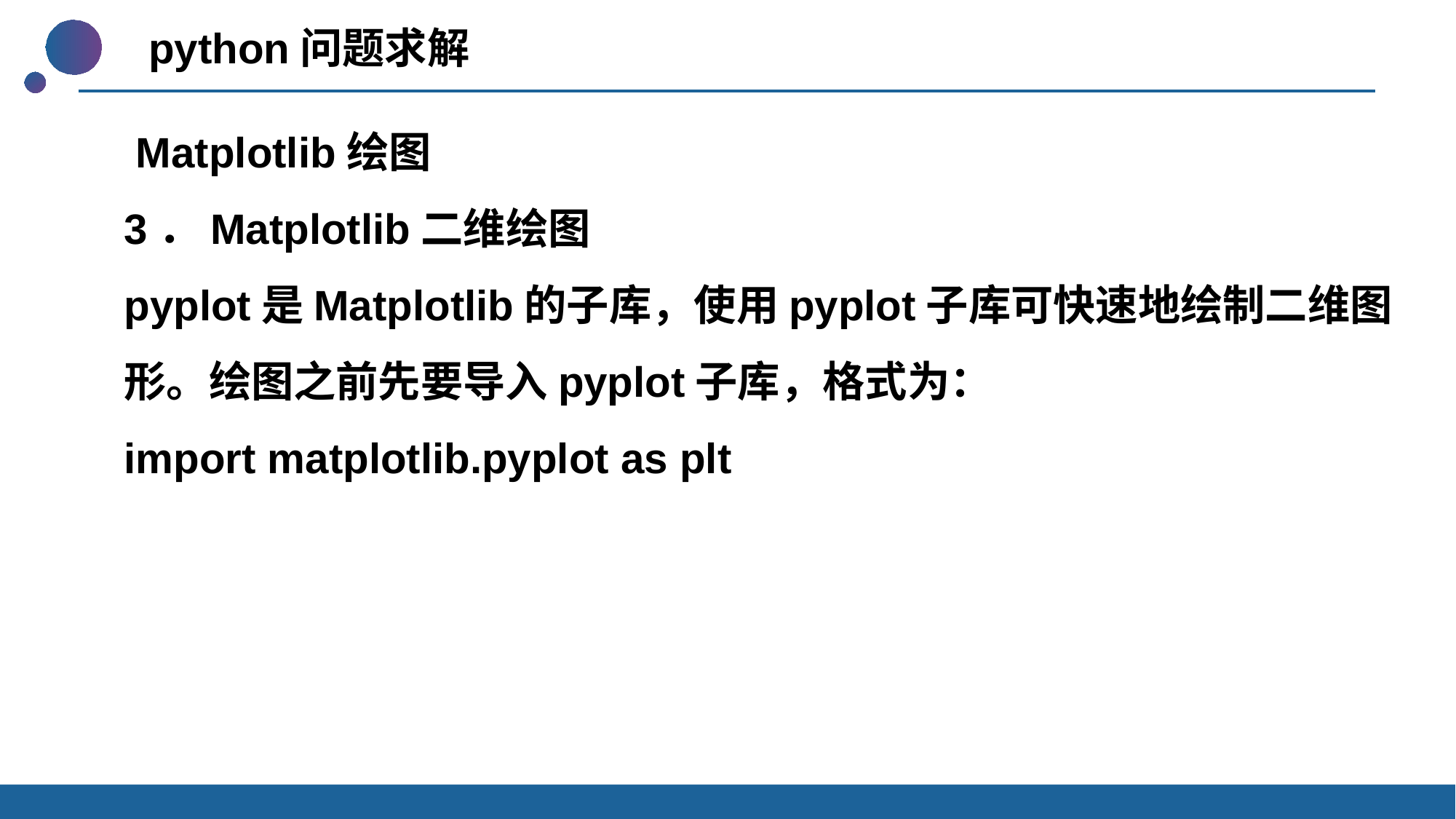

python问题求解

 Matplotlib绘图
3．Matplotlib二维绘图
pyplot是Matplotlib的子库，使用pyplot子库可快速地绘制二维图形。绘图之前先要导入pyplot子库，格式为：
import matplotlib.pyplot as plt